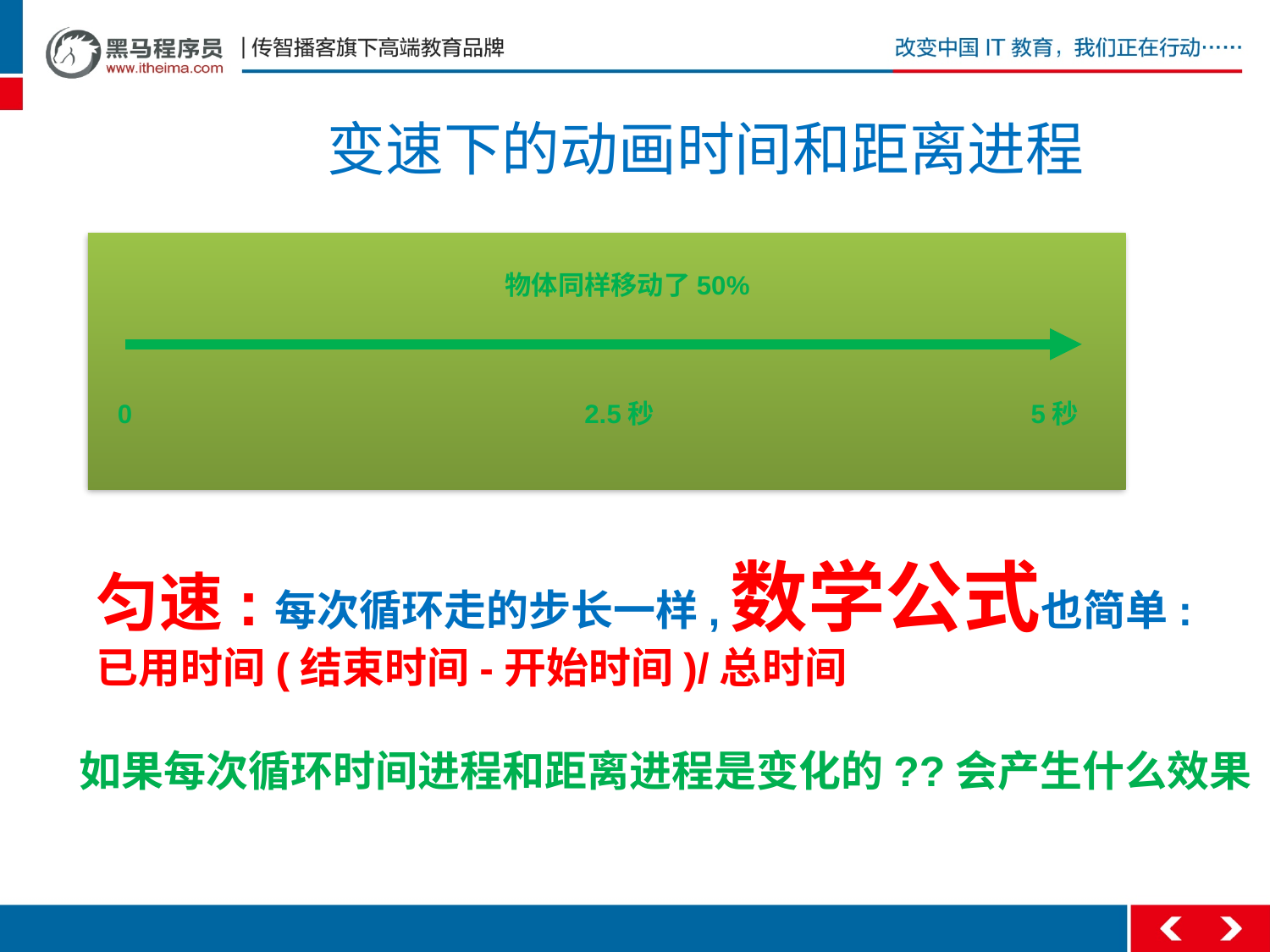

# 变速下的动画时间和距离进程

物体同样移动了50%
0
2.5秒
5秒
匀速:每次循环走的步长一样,数学公式也简单:
已用时间(结束时间-开始时间)/总时间

如果每次循环时间进程和距离进程是变化的??会产生什么效果